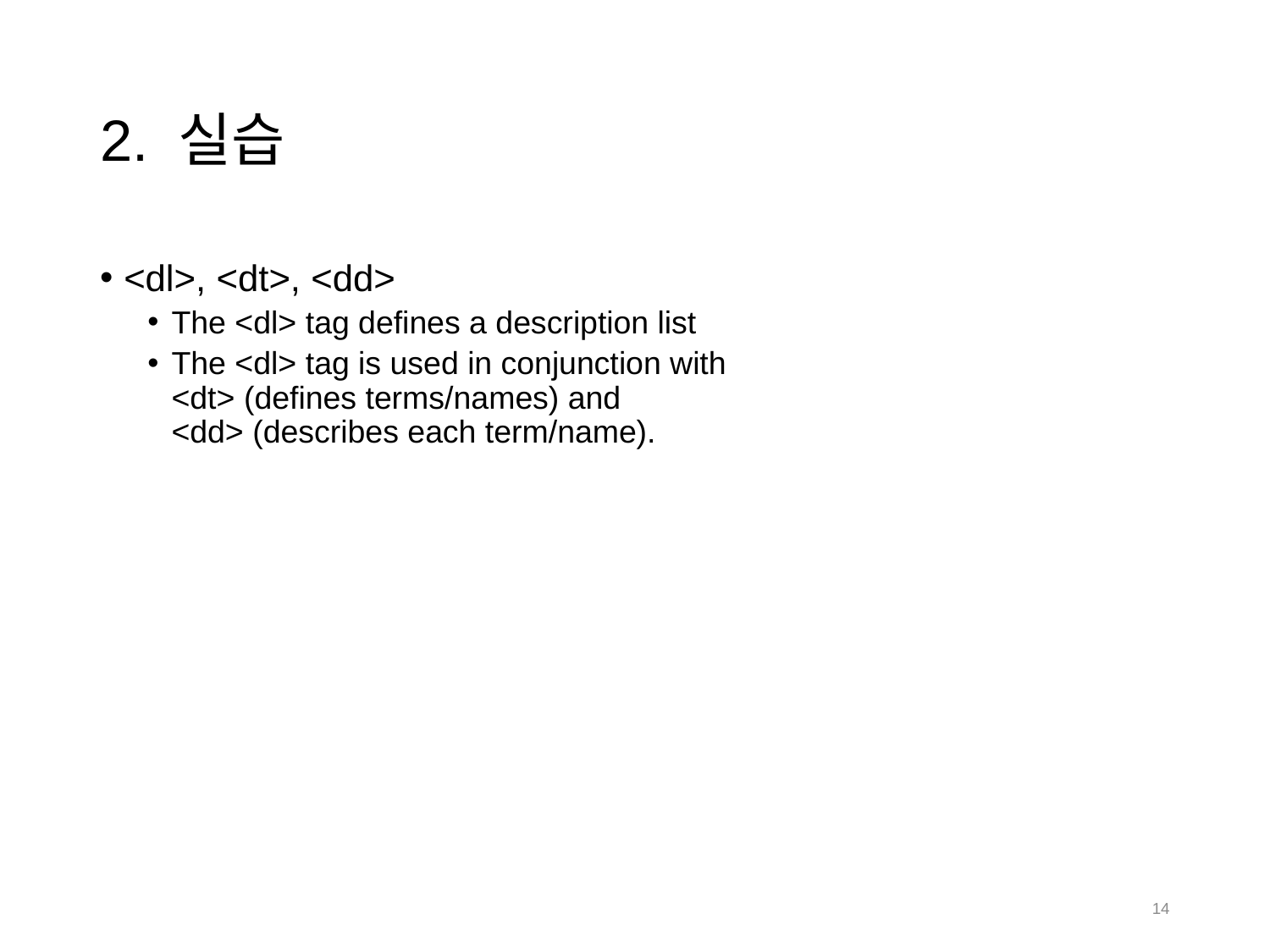

# 2. 실습
<dl>, <dt>, <dd>
The <dl> tag defines a description list
The <dl> tag is used in conjunction with
<dt> (defines terms/names) and
<dd> (describes each term/name).

14